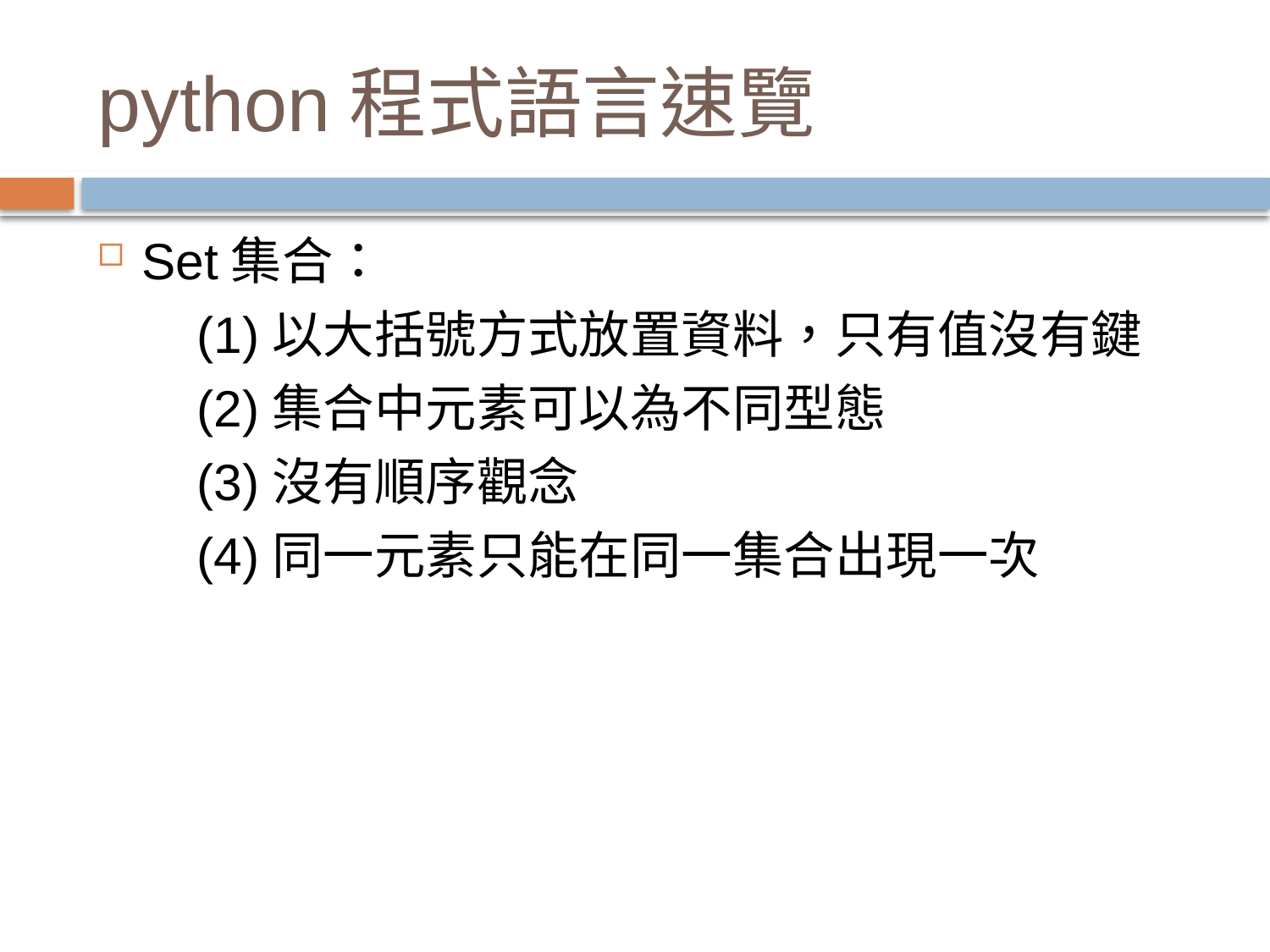

# python程式語言速覽
Set集合：
       (1)以大括號方式放置資料，只有值沒有鍵
       (2)集合中元素可以為不同型態
       (3)沒有順序觀念
       (4)同一元素只能在同一集合出現一次